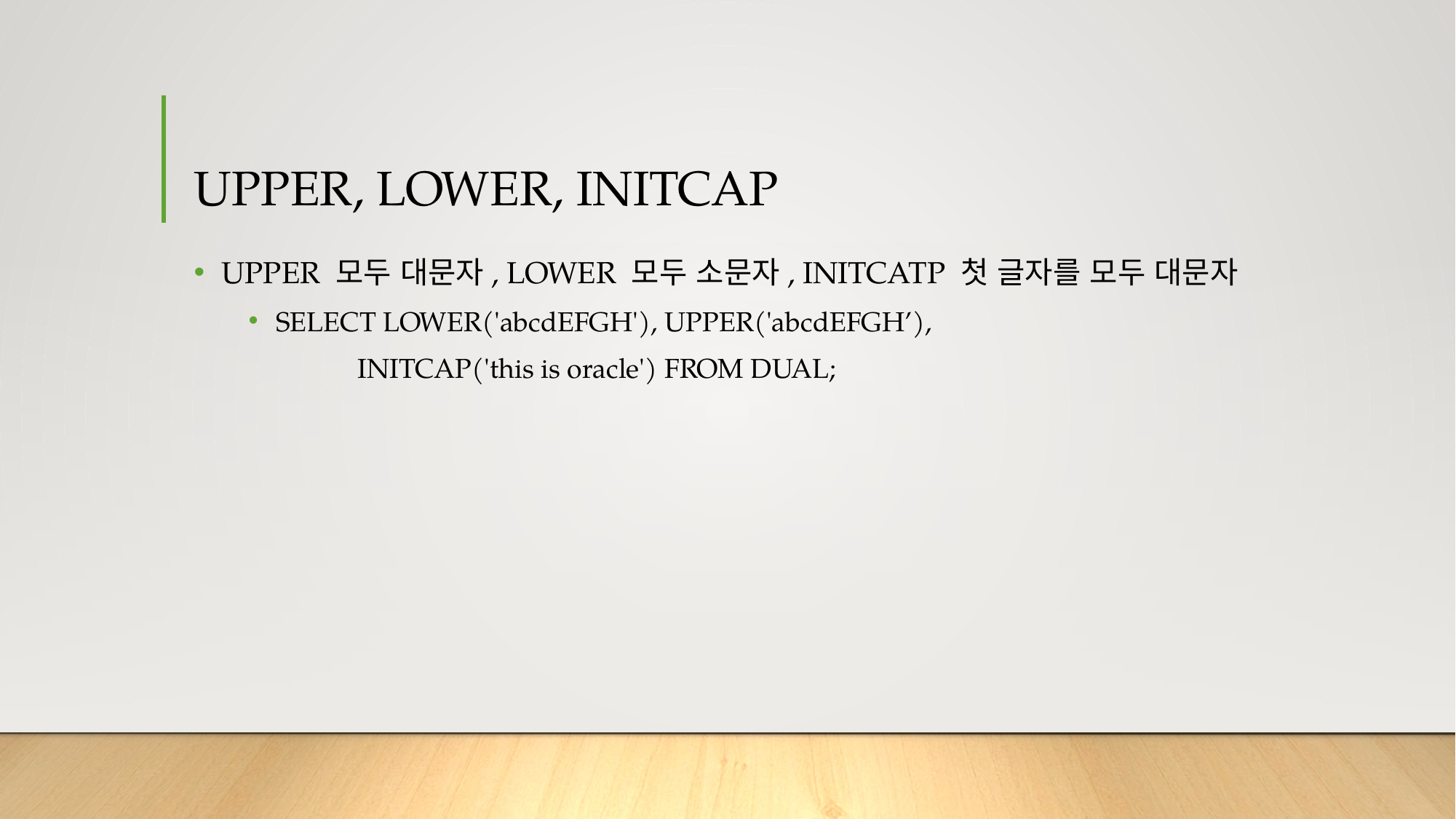

# UPPER, LOWER, INITCAP
UPPER 모두 대문자, LOWER 모두 소문자, INITCATP 첫 글자를 모두 대문자
SELECT LOWER('abcdEFGH'), UPPER('abcdEFGH’),
	INITCAP('this is oracle') FROM DUAL;